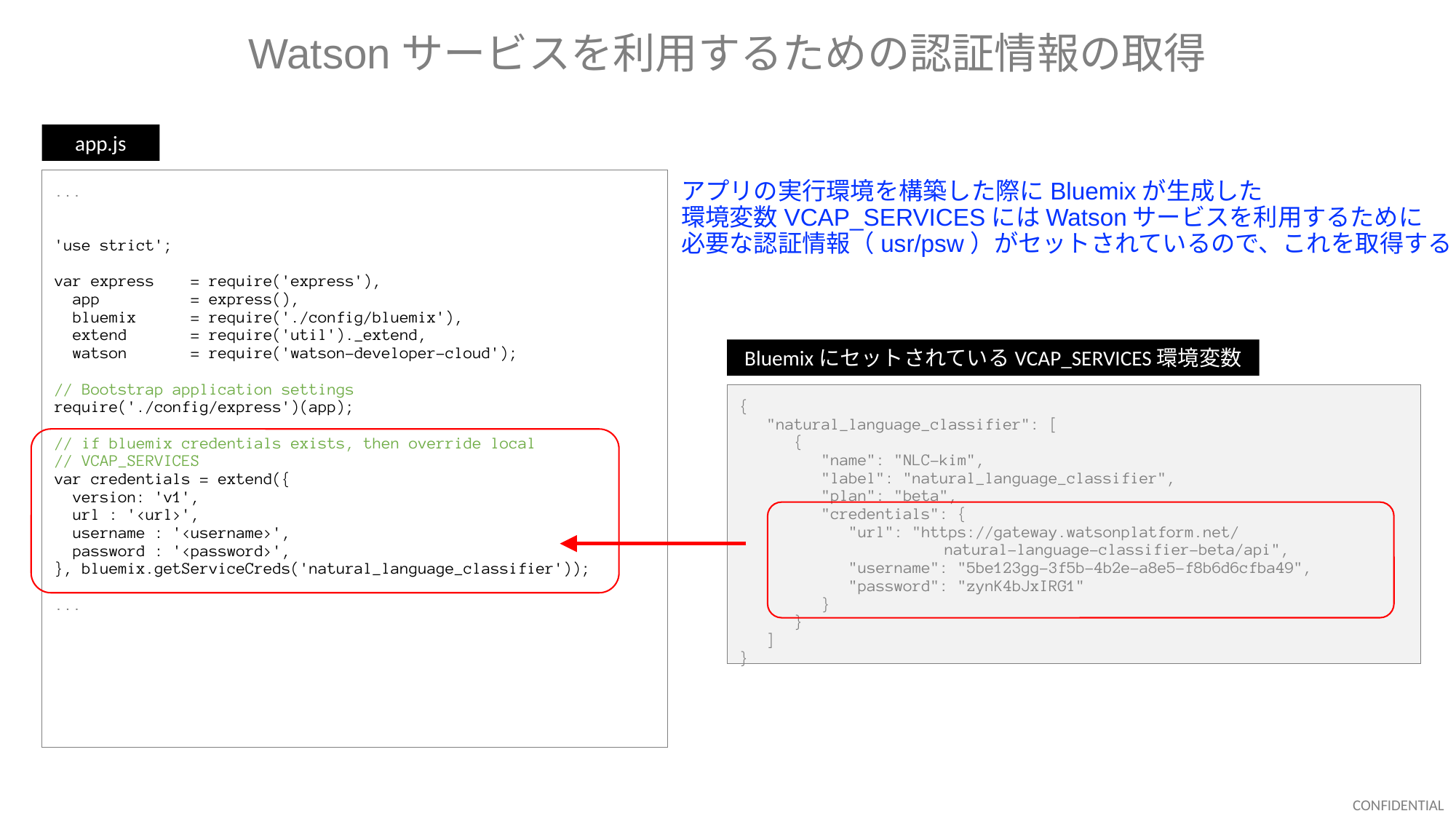

Watsonサービスを利用するための認証情報の取得
app.js
...

'use strict';

var express    = require('express'),
  app          = express(),
  bluemix      = require('./config/bluemix'),
  extend       = require('util')._extend,
  watson       = require('watson-developer-cloud');

// Bootstrap application settings
require('./config/express')(app);

// if bluemix credentials exists, then override local
// VCAP_SERVICES
var credentials = extend({
  version: 'v1',
  url : '<url>',
  username : '<username>',
  password : '<password>',
}, bluemix.getServiceCreds('natural_language_classifier'));

...
アプリの実行環境を構築した際にBluemixが生成した
環境変数VCAP_SERVICESにはWatsonサービスを利用するために
必要な認証情報（usr/psw）がセットされているので、これを取得する
BluemixにセットされているVCAP_SERVICES環境変数
{
   "natural_language_classifier": [
      {
         "name": "NLC-kim",
         "label": "natural_language_classifier",
         "plan": "beta",
         "credentials": {
            "url": "https://gateway.watsonplatform.net/
　　　　　　　　　　　　natural-language-classifier-beta/api",
            "username": "5be123gg-3f5b-4b2e-a8e5-f8b6d6cfba49",
            "password": "zynK4bJxIRG1"
         }
      }
   ]
}

CONFIDENTIAL